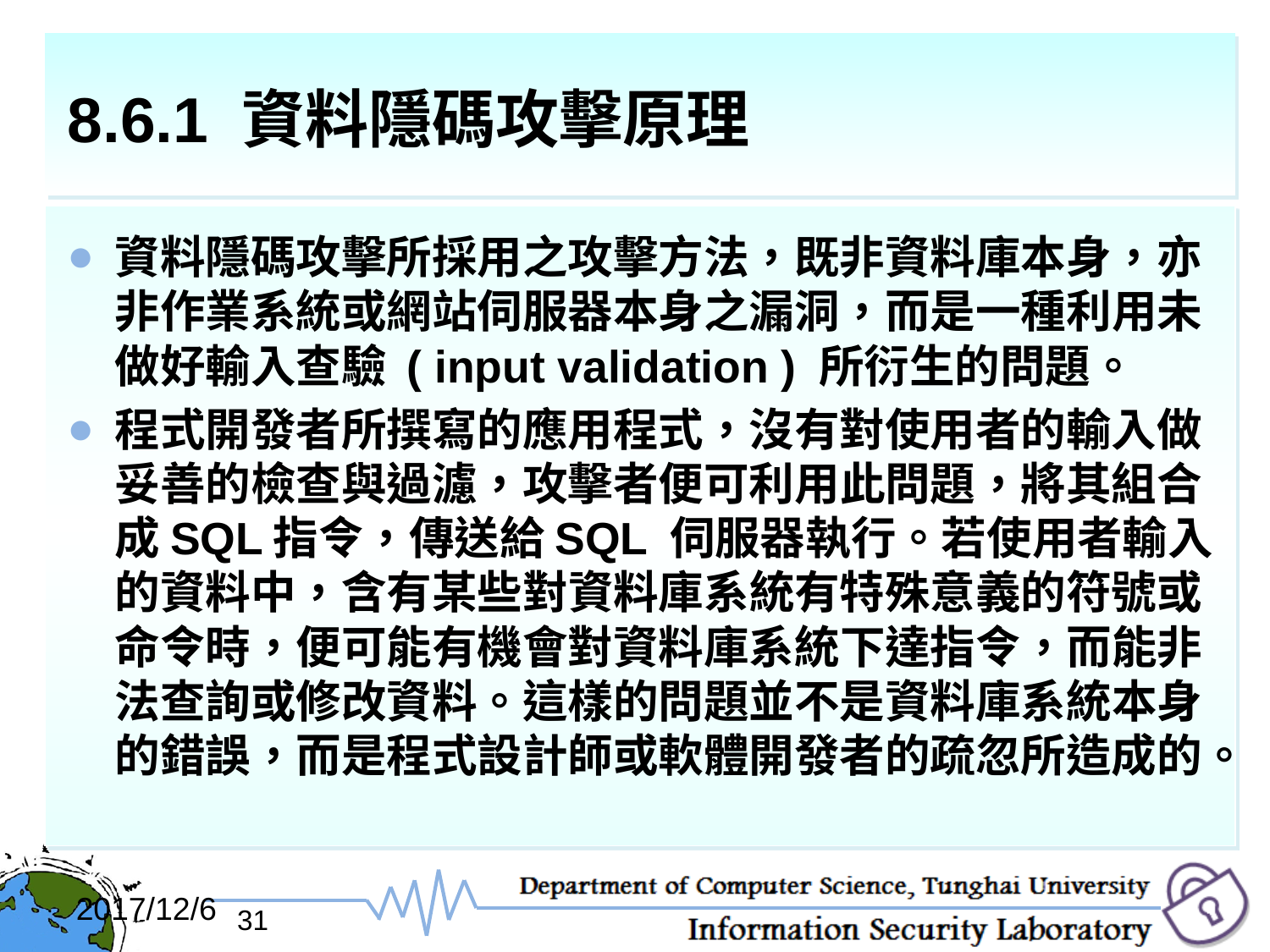

# 8.6.1 資料隱碼攻擊原理
資料隱碼攻擊所採用之攻擊方法，既非資料庫本身，亦非作業系統或網站伺服器本身之漏洞，而是一種利用未做好輸入查驗 ( input validation ) 所衍生的問題。
程式開發者所撰寫的應用程式，沒有對使用者的輸入做妥善的檢查與過濾，攻擊者便可利用此問題，將其組合成SQL指令，傳送給SQL 伺服器執行。若使用者輸入的資料中，含有某些對資料庫系統有特殊意義的符號或命令時，便可能有機會對資料庫系統下達指令，而能非法查詢或修改資料。這樣的問題並不是資料庫系統本身的錯誤，而是程式設計師或軟體開發者的疏忽所造成的。
2017/12/6
31